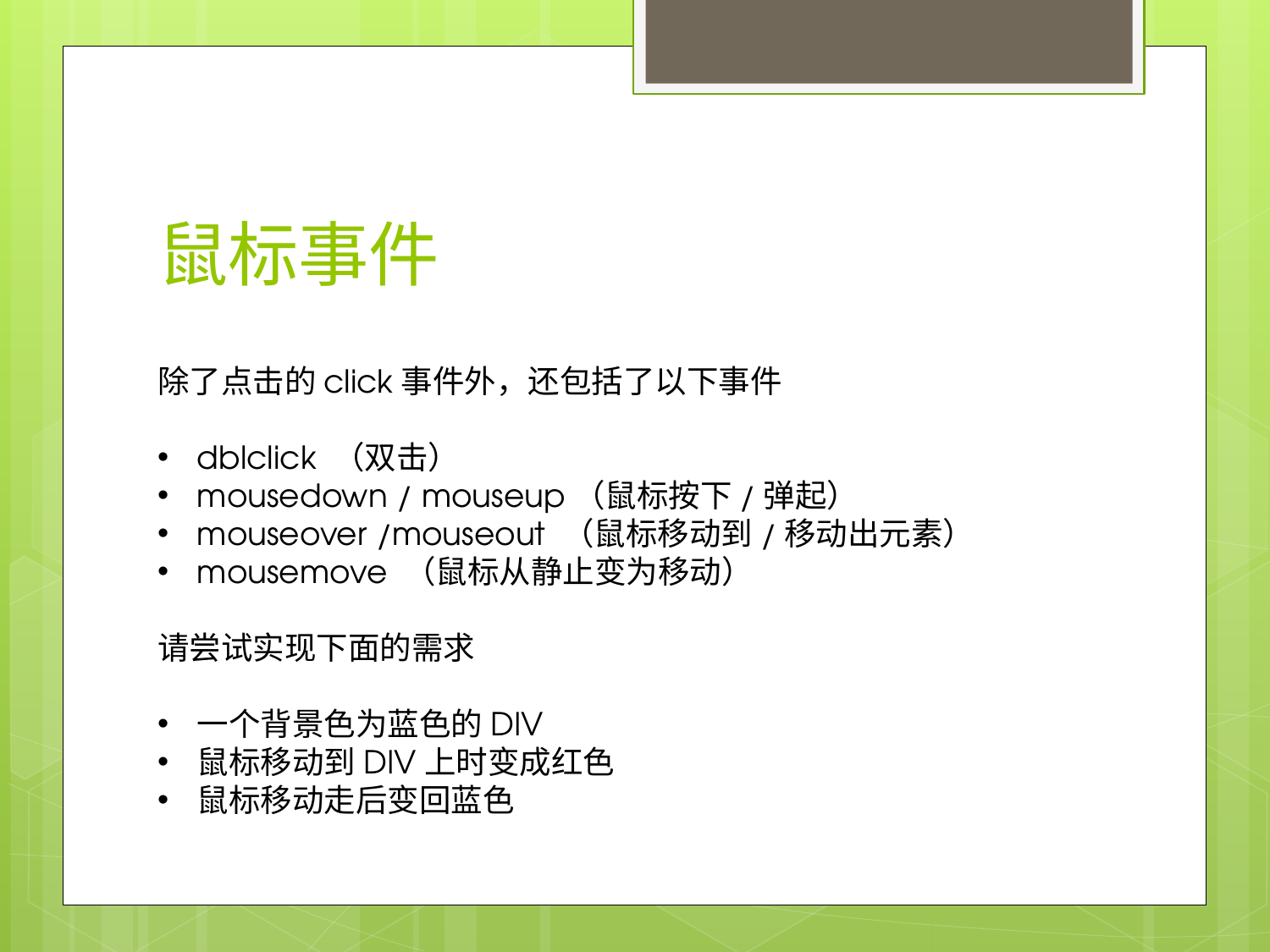

# 鼠标事件
除了点击的click事件外，还包括了以下事件

dblclick （双击）
mousedown / mouseup（鼠标按下/弹起）
mouseover /mouseout （鼠标移动到/移动出元素）
mousemove （鼠标从静止变为移动）

请尝试实现下面的需求

一个背景色为蓝色的DIV
鼠标移动到DIV上时变成红色
鼠标移动走后变回蓝色